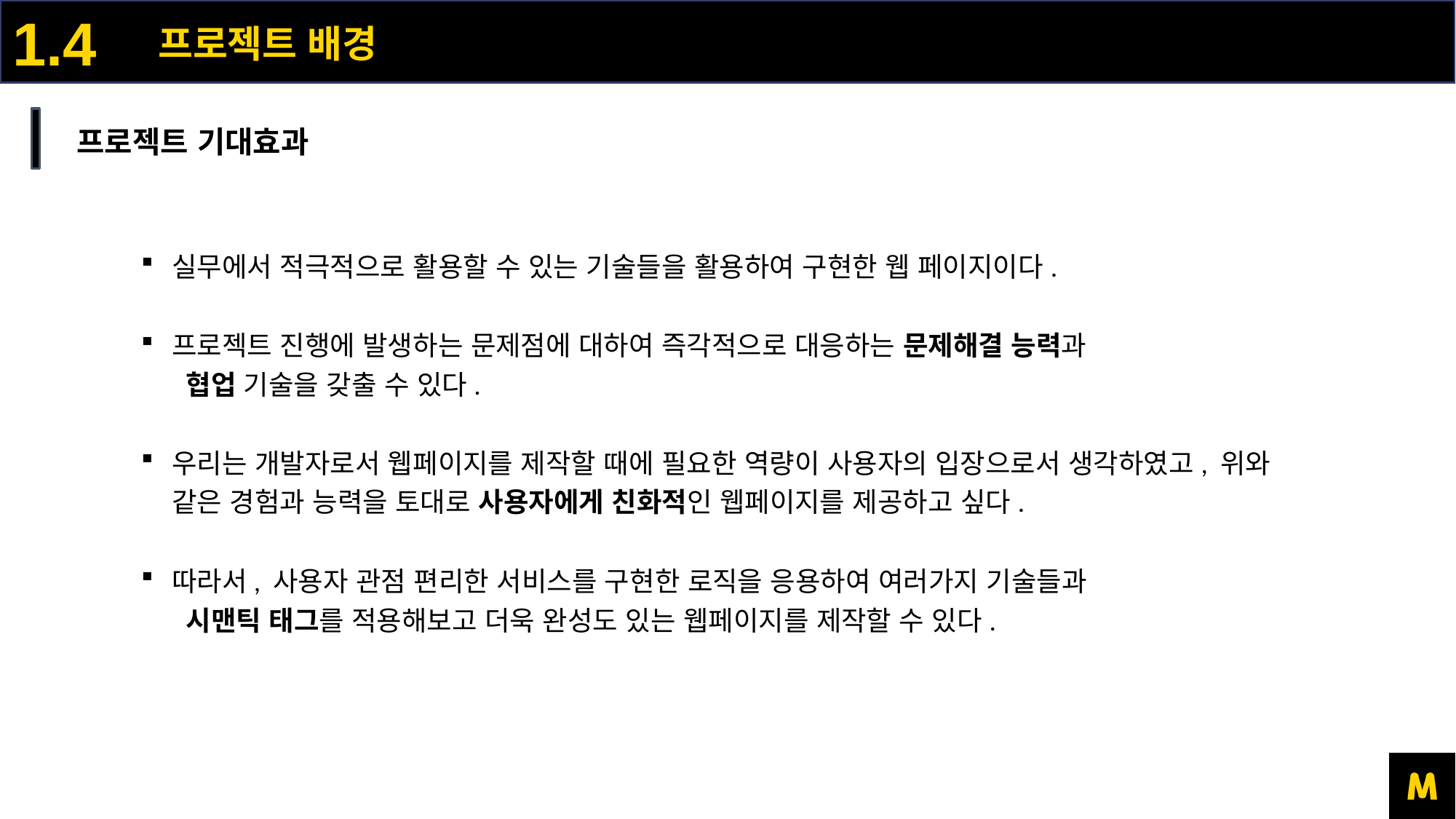

1.4
프로젝트 배경

프로젝트 기대효과

실무에서 적극적으로 활용할 수 있는 기술들을 활용하여 구현한 웹 페이지이다.

프로젝트 진행에 발생하는 문제점에 대하여 즉각적으로 대응하는 문제해결 능력과
     협업 기술을 갖출 수 있다.

우리는 개발자로서 웹페이지를 제작할 때에 필요한 역량이 사용자의 입장으로서 생각하였고, 위와 같은 경험과 능력을 토대로 사용자에게 친화적인 웹페이지를 제공하고 싶다.

따라서, 사용자 관점 편리한 서비스를 구현한 로직을 응용하여 여러가지 기술들과
     시맨틱 태그를 적용해보고 더욱 완성도 있는 웹페이지를 제작할 수 있다.